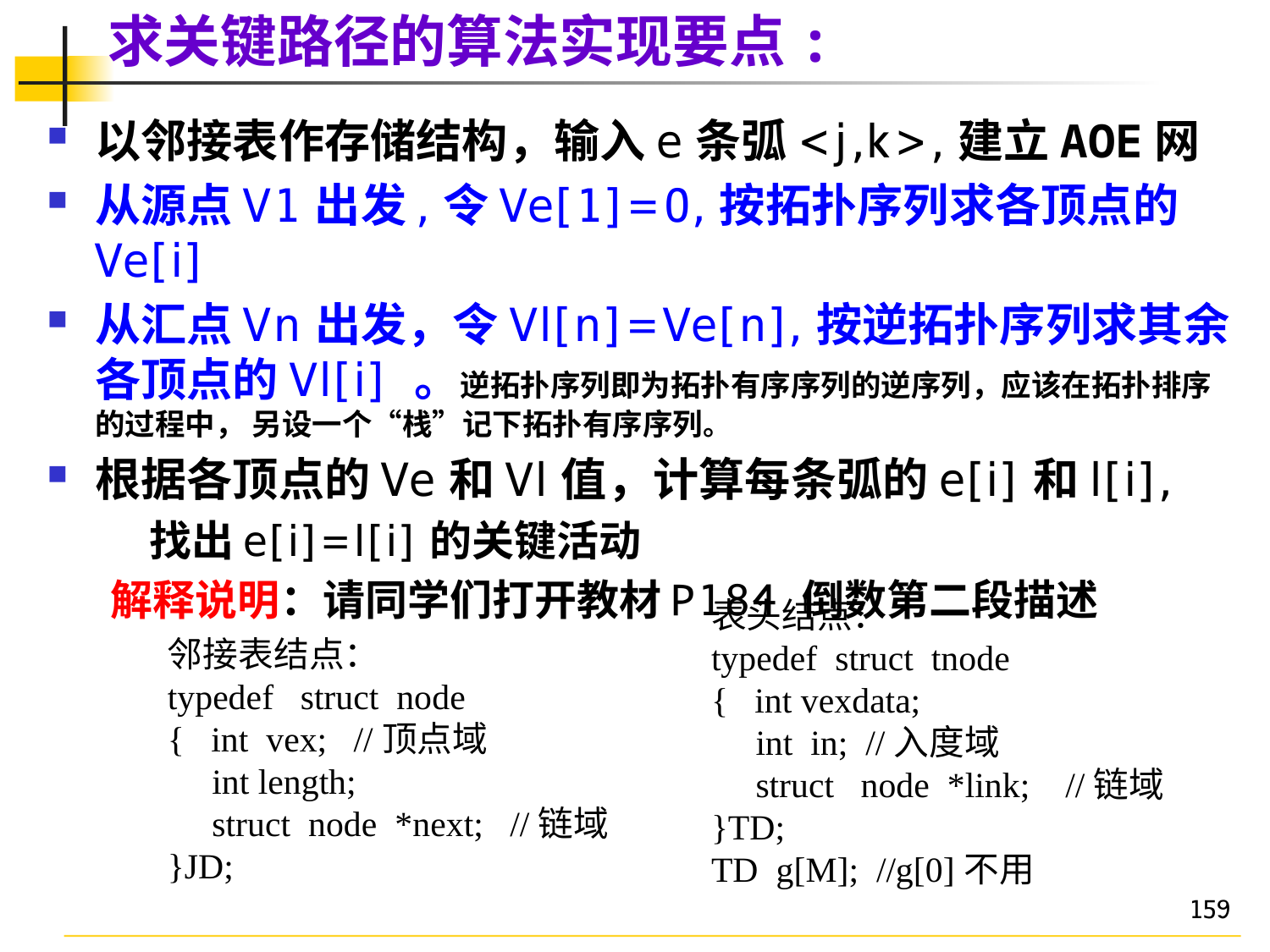

求关键路径的算法实现要点:
以邻接表作存储结构，输入e条弧<j,k>,建立AOE网
从源点V1出发,令Ve[1]=0,按拓扑序列求各顶点的Ve[i]
从汇点Vn出发，令Vl[n]=Ve[n],按逆拓扑序列求其余各顶点的Vl[i] 。逆拓扑序列即为拓扑有序序列的逆序列，应该在拓扑排序的过程中， 另设一个“栈”记下拓扑有序序列。
根据各顶点的Ve和Vl值，计算每条弧的e[i]和l[i],
   找出e[i]=l[i]的关键活动
解释说明：请同学们打开教材P184 倒数第二段描述
表头结点：
typedef  struct  tnode
{   int vexdata;
     int  in;  //入度域
     struct   node  *link;    //链域
}TD;
TD  g[M];  //g[0]不用
邻接表结点：
typedef   struct  node
{   int  vex;   //顶点域
     int length;
     struct  node  *next;   //链域
}JD;
159